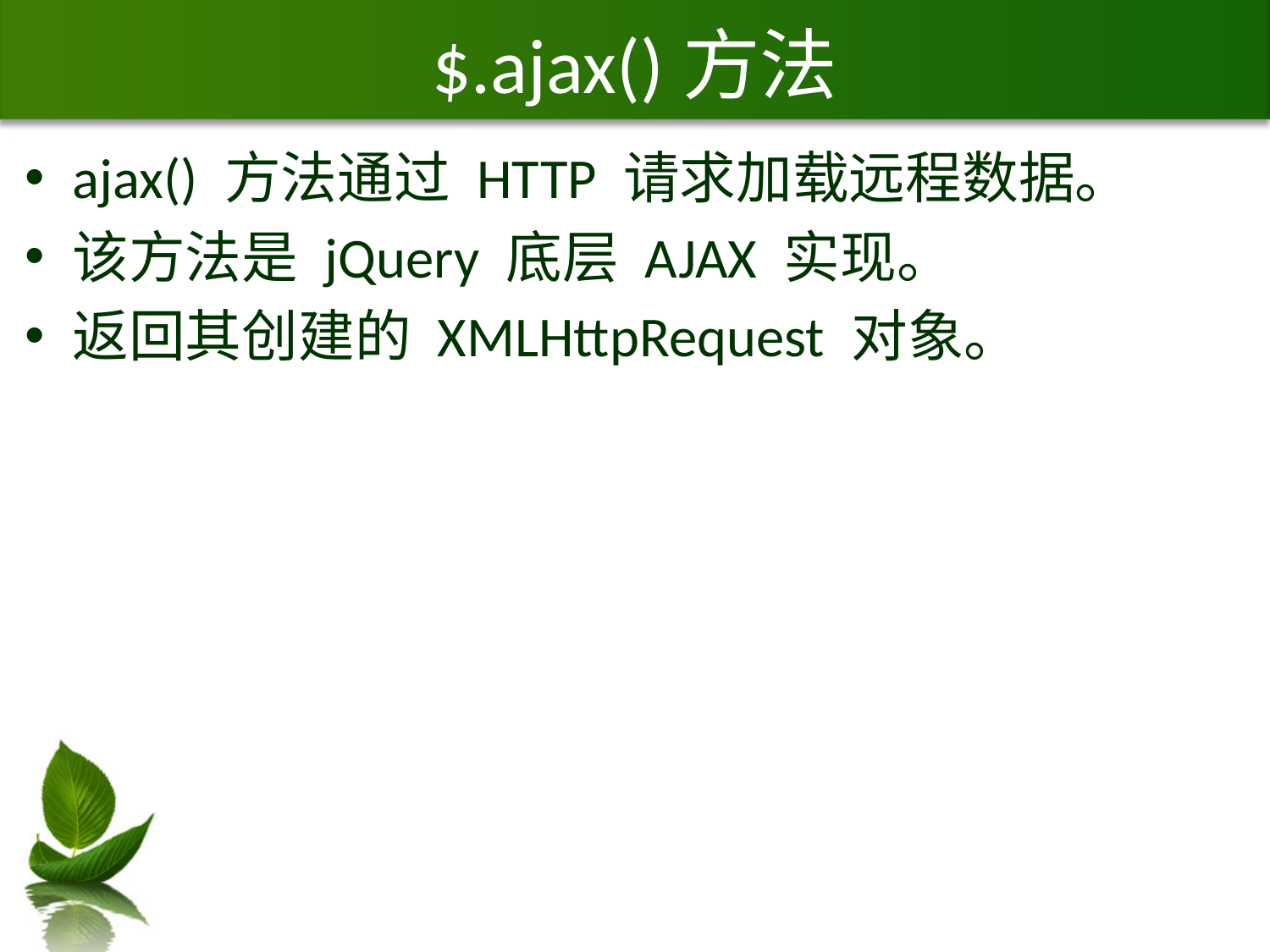

# $.ajax()方法
ajax() 方法通过 HTTP 请求加载远程数据。
该方法是 jQuery 底层 AJAX 实现。
返回其创建的 XMLHttpRequest 对象。